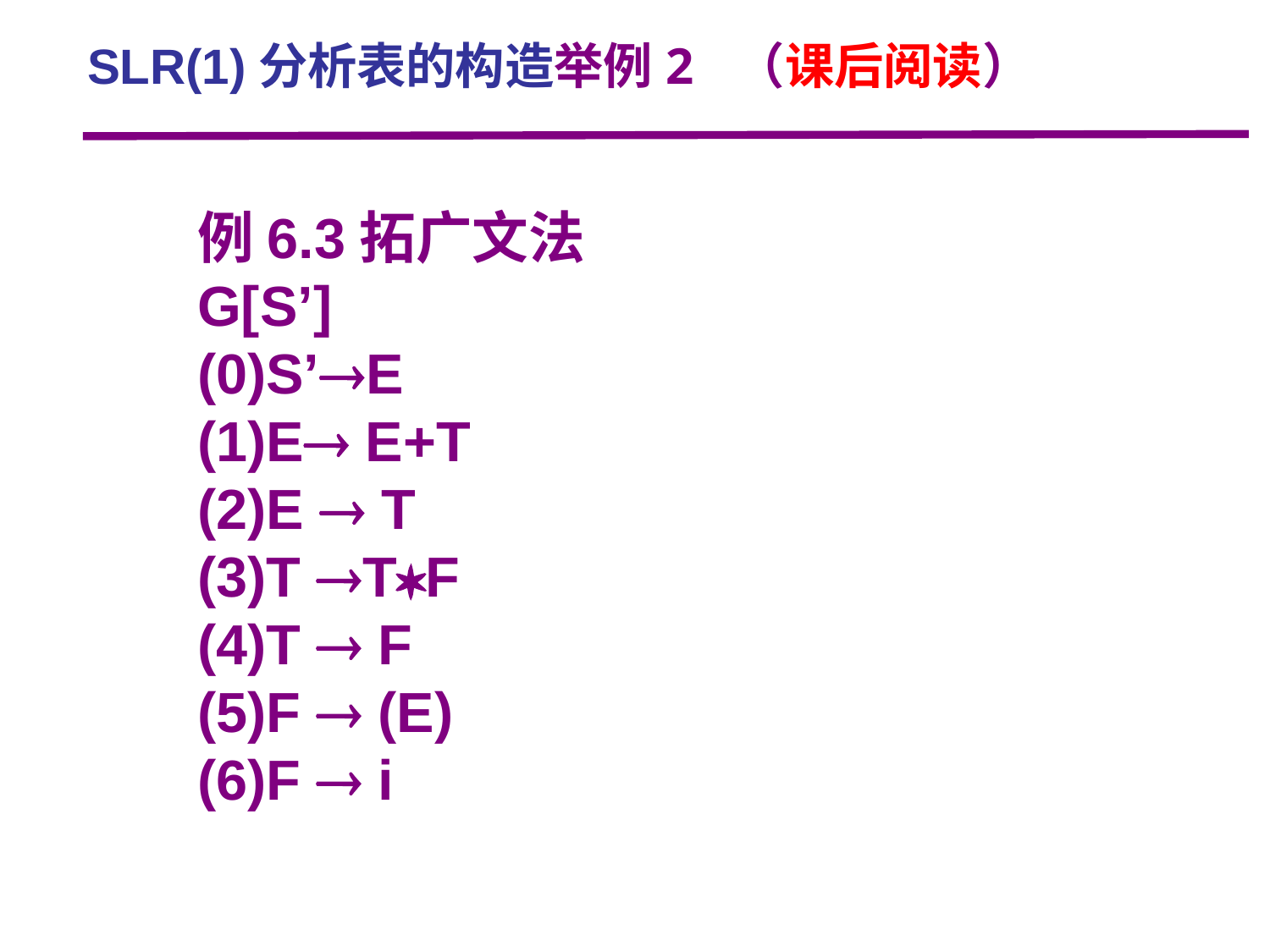

SLR(1)分析表的构造举例2 （课后阅读）
例6.3拓广文法G[S’]
(0)S’→E
(1)E→ E+T
(2)E → T
(3)T →T∗F
(4)T → F
(5)F → (E)
(6)F → i